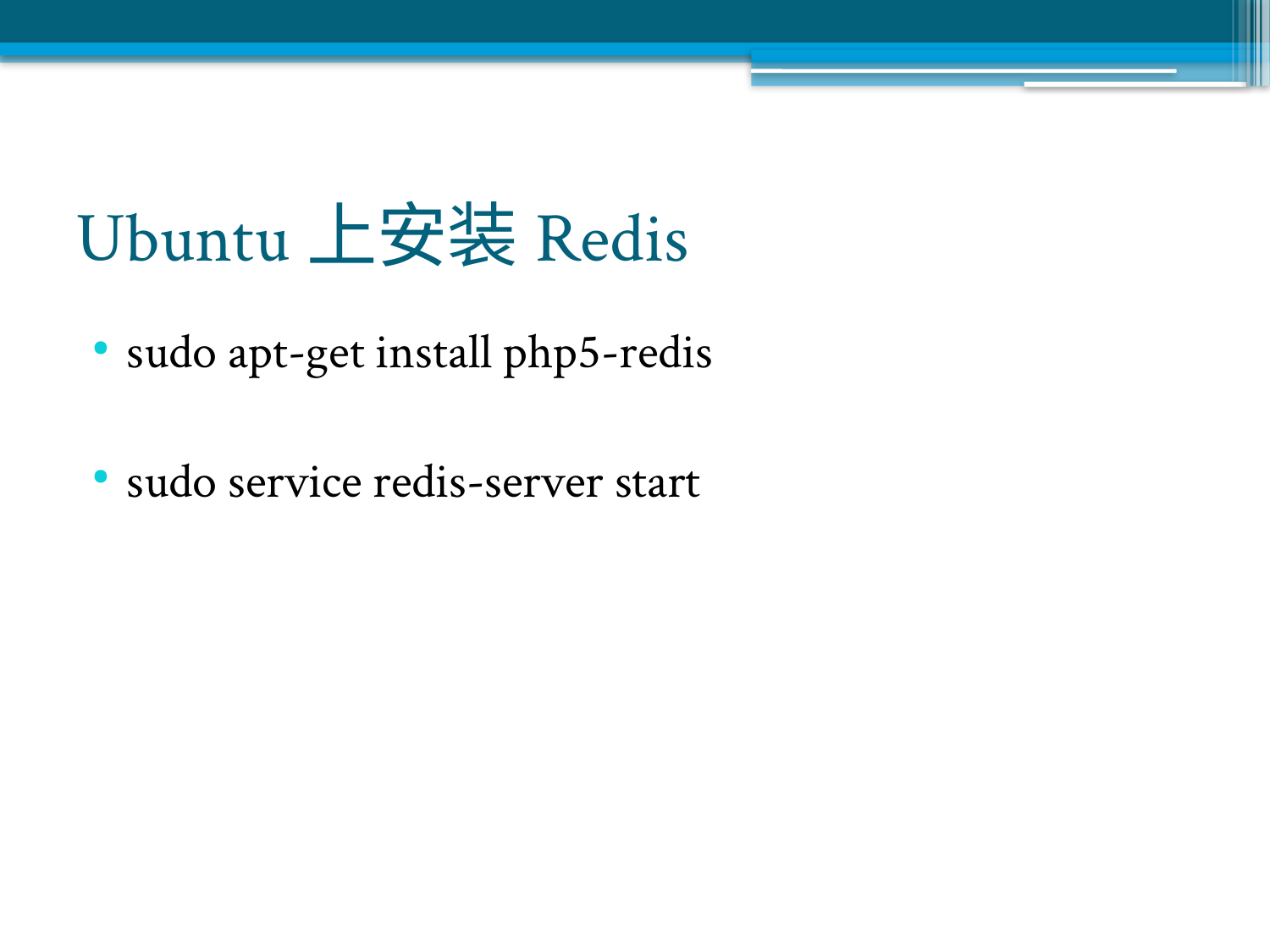

# Ubuntu上安装Redis
sudo apt-get install php5-redis

sudo service redis-server start